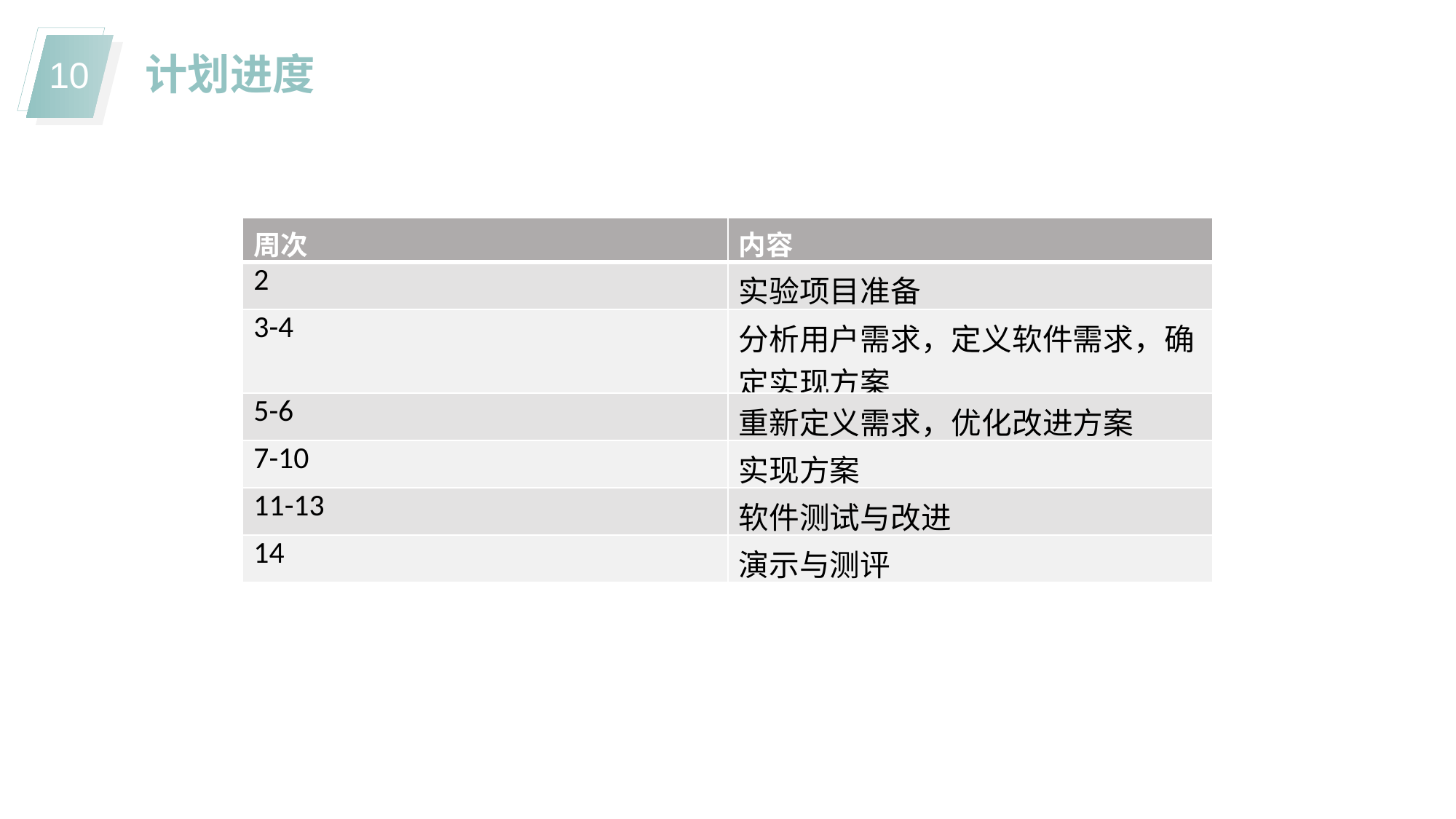

计划进度
| 周次 | 内容 |
| --- | --- |
| 2 | 实验项目准备 |
| 3-4 | 分析用户需求，定义软件需求，确定实现方案 |
| 5-6 | 重新定义需求，优化改进方案 |
| 7-10 | 实现方案 |
| 11-13 | 软件测试与改进 |
| 14 | 演示与测评 |